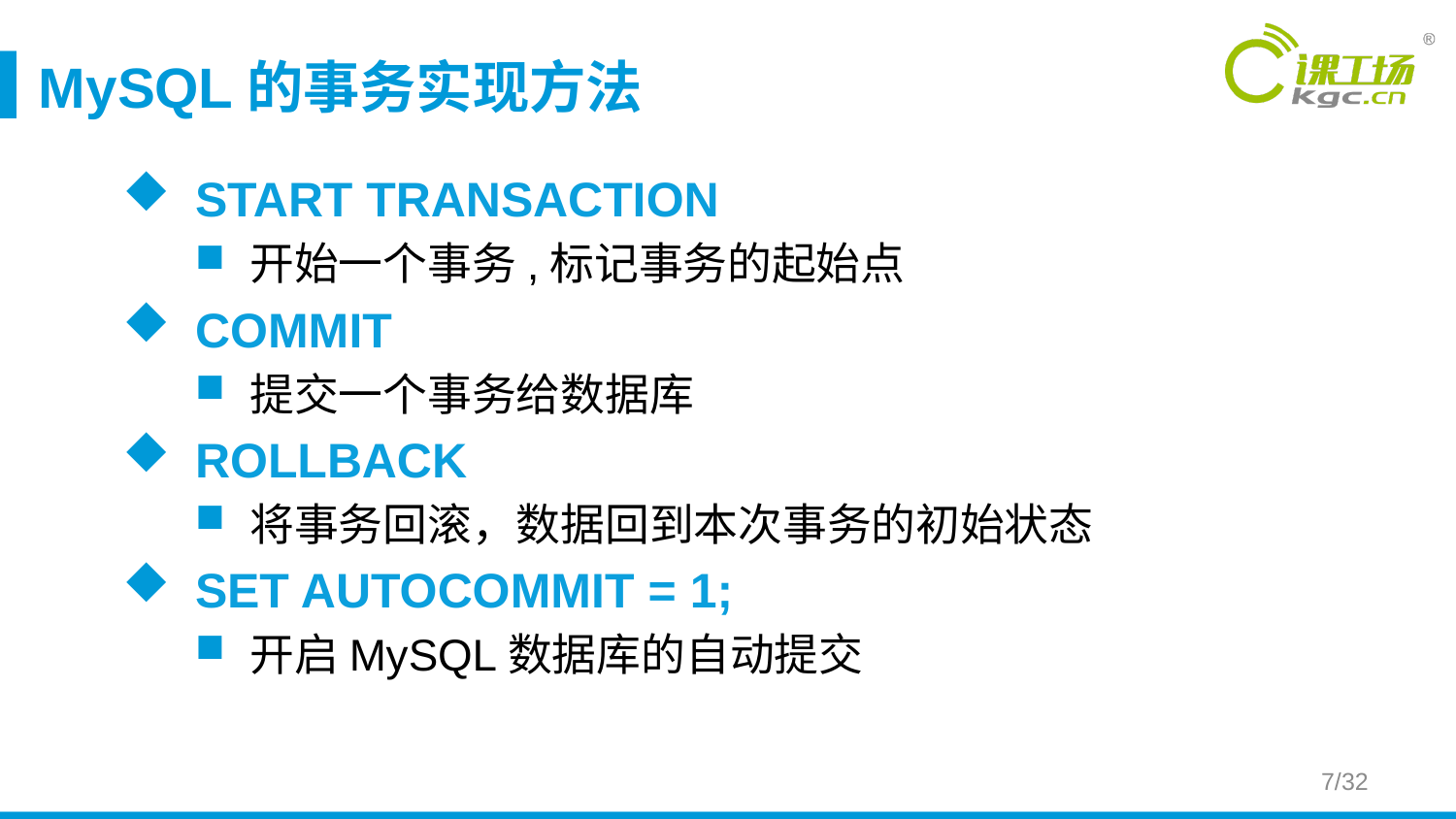

# MySQL的事务实现方法
START TRANSACTION
开始一个事务,标记事务的起始点
COMMIT
提交一个事务给数据库
ROLLBACK
将事务回滚，数据回到本次事务的初始状态
SET AUTOCOMMIT = 1;
开启MySQL数据库的自动提交

7/32